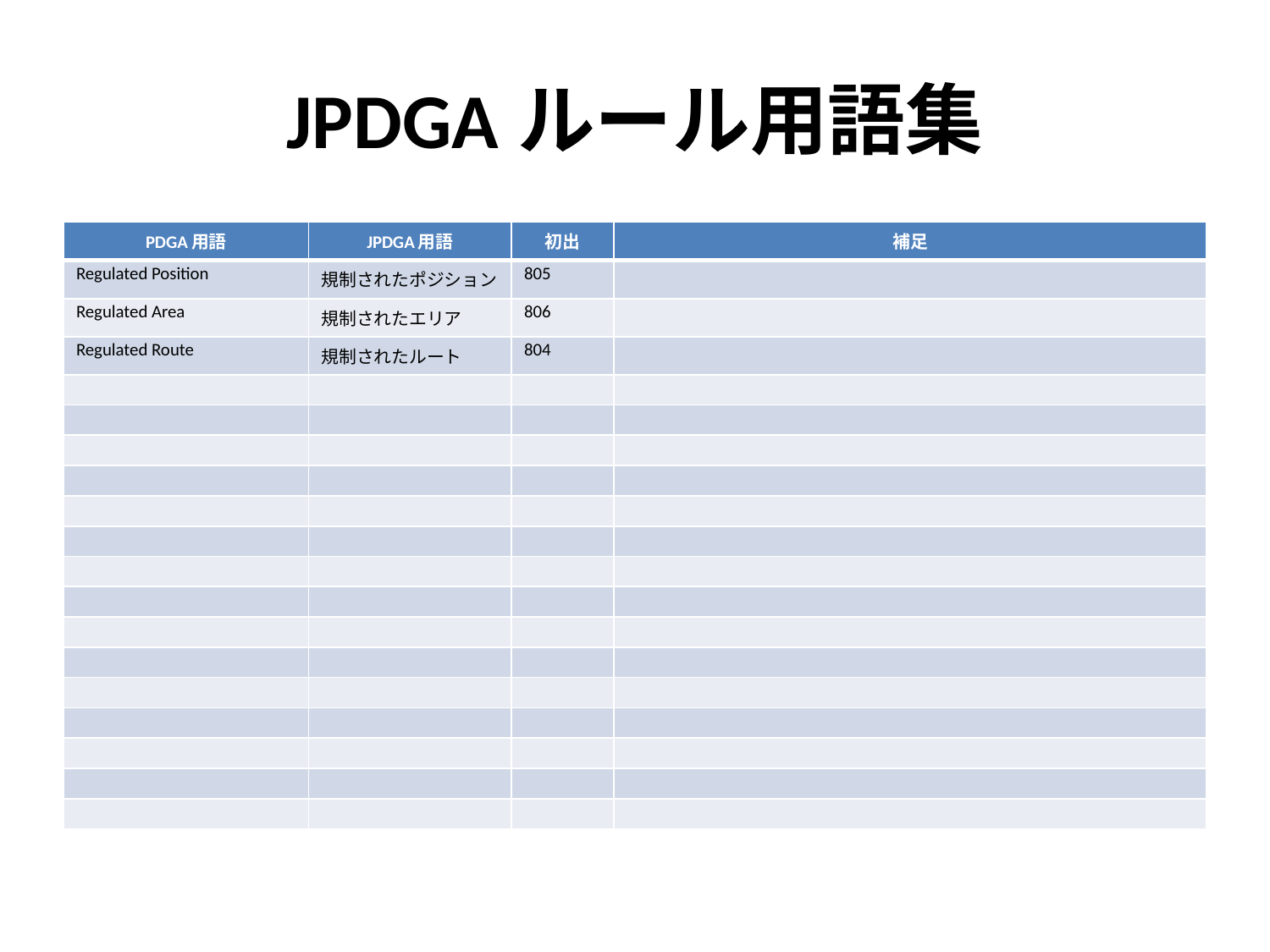

# JPDGAルール用語集
| PDGA用語 | JPDGA用語 | 初出 | 補足 |
| --- | --- | --- | --- |
| Regulated Position | 規制されたポジション | 805 |  |
| Regulated Area | 規制されたエリア | 806 |  |
| Regulated Route | 規制されたルート | 804 |  |
|  |  |  |  |
|  |  |  |  |
|  |  |  |  |
|  |  |  |  |
|  |  |  |  |
|  |  |  |  |
|  |  |  |  |
|  |  |  |  |
|  |  |  |  |
|  |  |  |  |
|  |  |  |  |
|  |  |  |  |
|  |  |  |  |
|  |  |  |  |
|  |  |  |  |